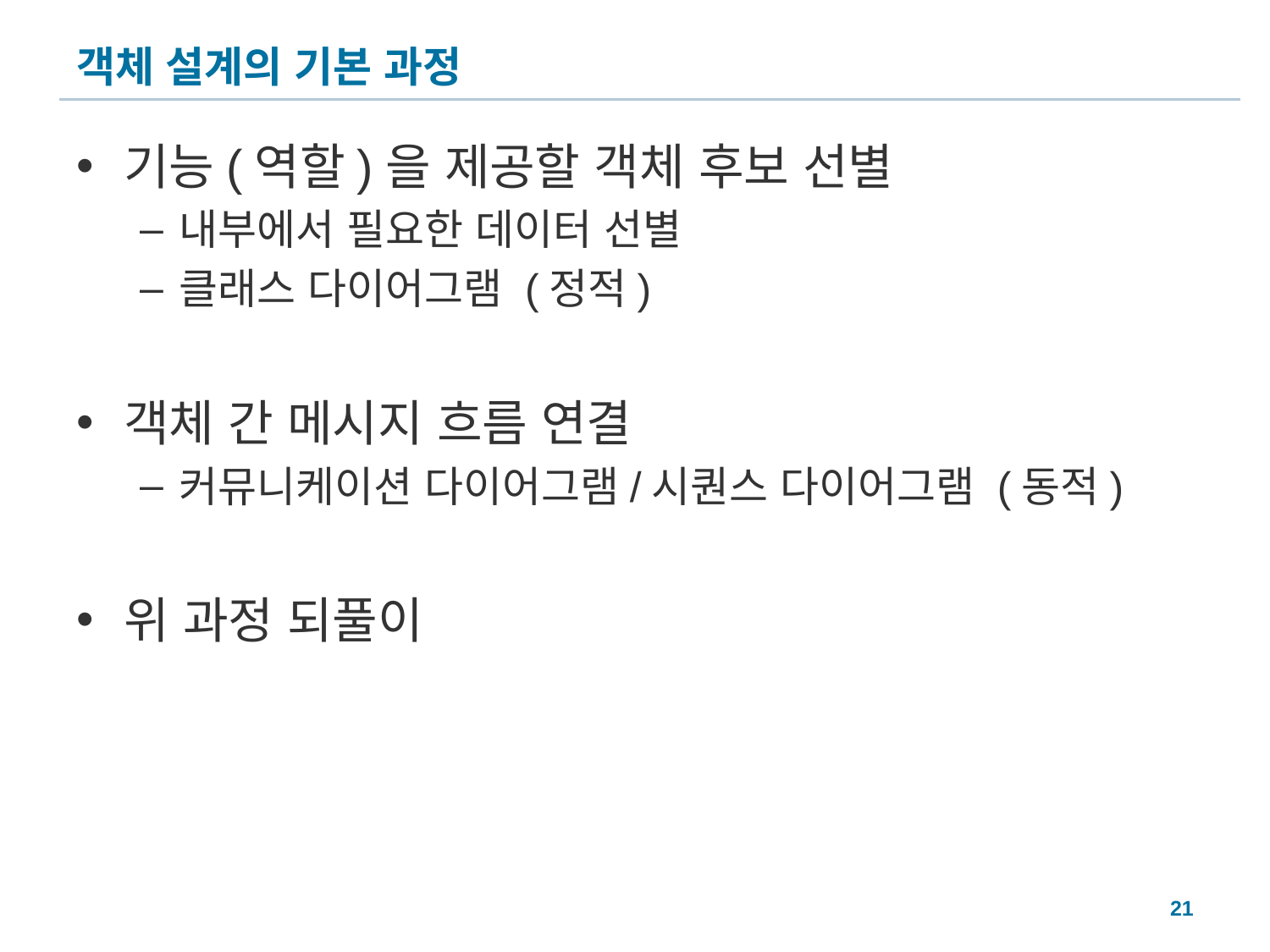

# 객체 설계의 기본 과정
기능(역할)을 제공할 객체 후보 선별
내부에서 필요한 데이터 선별
클래스 다이어그램 (정적)

객체 간 메시지 흐름 연결
커뮤니케이션 다이어그램/시퀀스 다이어그램 (동적)

위 과정 되풀이
21